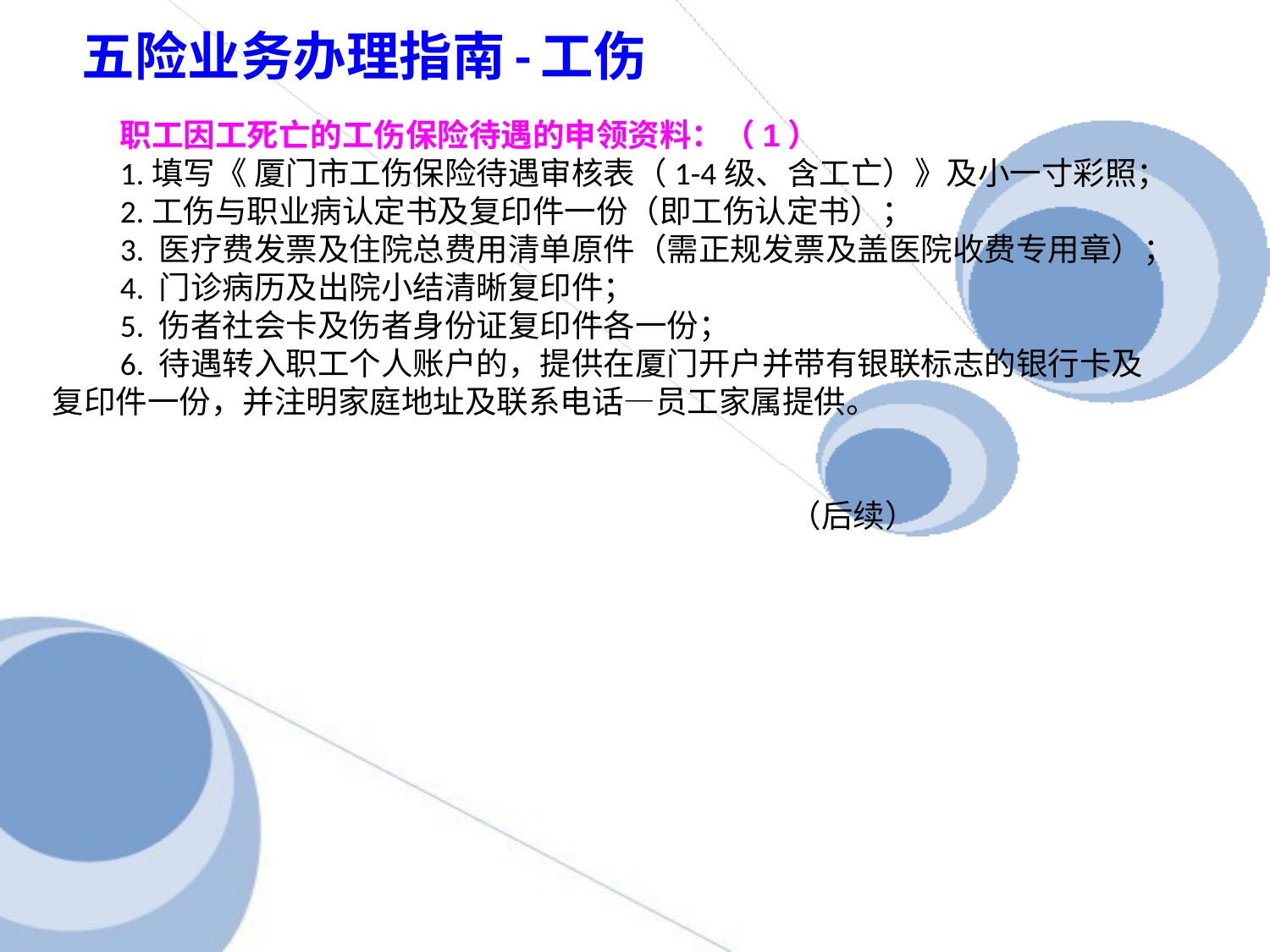

五险业务办理指南-工伤
职工因工死亡的工伤保险待遇的申领资料：（1）
1.填写《 厦门市工伤保险待遇审核表（1-4级、含工亡）》及小一寸彩照；
2.工伤与职业病认定书及复印件一份（即工伤认定书）；
3. 医疗费发票及住院总费用清单原件（需正规发票及盖医院收费专用章）；
4. 门诊病历及出院小结清晰复印件；
5. 伤者社会卡及伤者身份证复印件各一份；
6. 待遇转入职工个人账户的，提供在厦门开户并带有银联标志的银行卡及复印件一份，并注明家庭地址及联系电话—员工家属提供。

                                                                                            （后续）